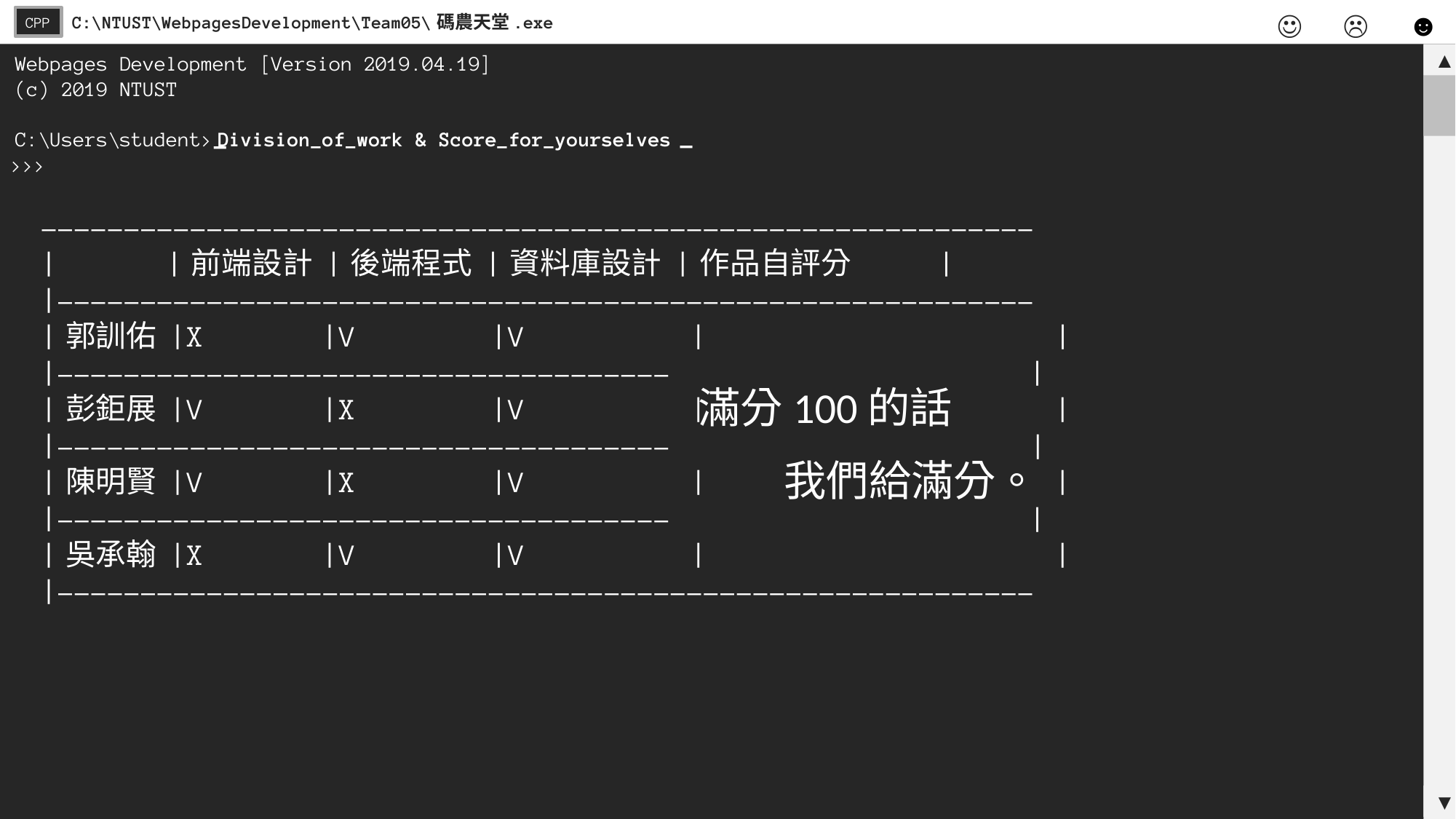

☻
☺
☹
C:\NTUST\WebpagesDevelopment\Team05\碼農天堂.exe
CPP
Webpages Development [Version 2019.04.19]
(c) 2019 NTUST

C:\Users\student>

▲

_
_
Division_of_work & Score_for_yourselves
>>>
------------------------------------------------------------
|	 |前端設計 |後端程式 |資料庫設計 |作品自評分            |
|-----------------------------------------------------------
|郭訓佑 |X端設計  |V後端程式|V資料庫設計|                     |
|-------------------------------------
|彭鉅展 |V端設計  |X後端程式|V資料庫設計|                     |
|-------------------------------------
|陳明賢 |V端設計  |X後端程式|V資料庫設計|                     |
|-------------------------------------
|吳承翰 |X端設計  |V後端程式|V資料庫設計|                     |
|-----------------------------------------------------------
|
滿分100的話

        我們給滿分。
|
|
▼